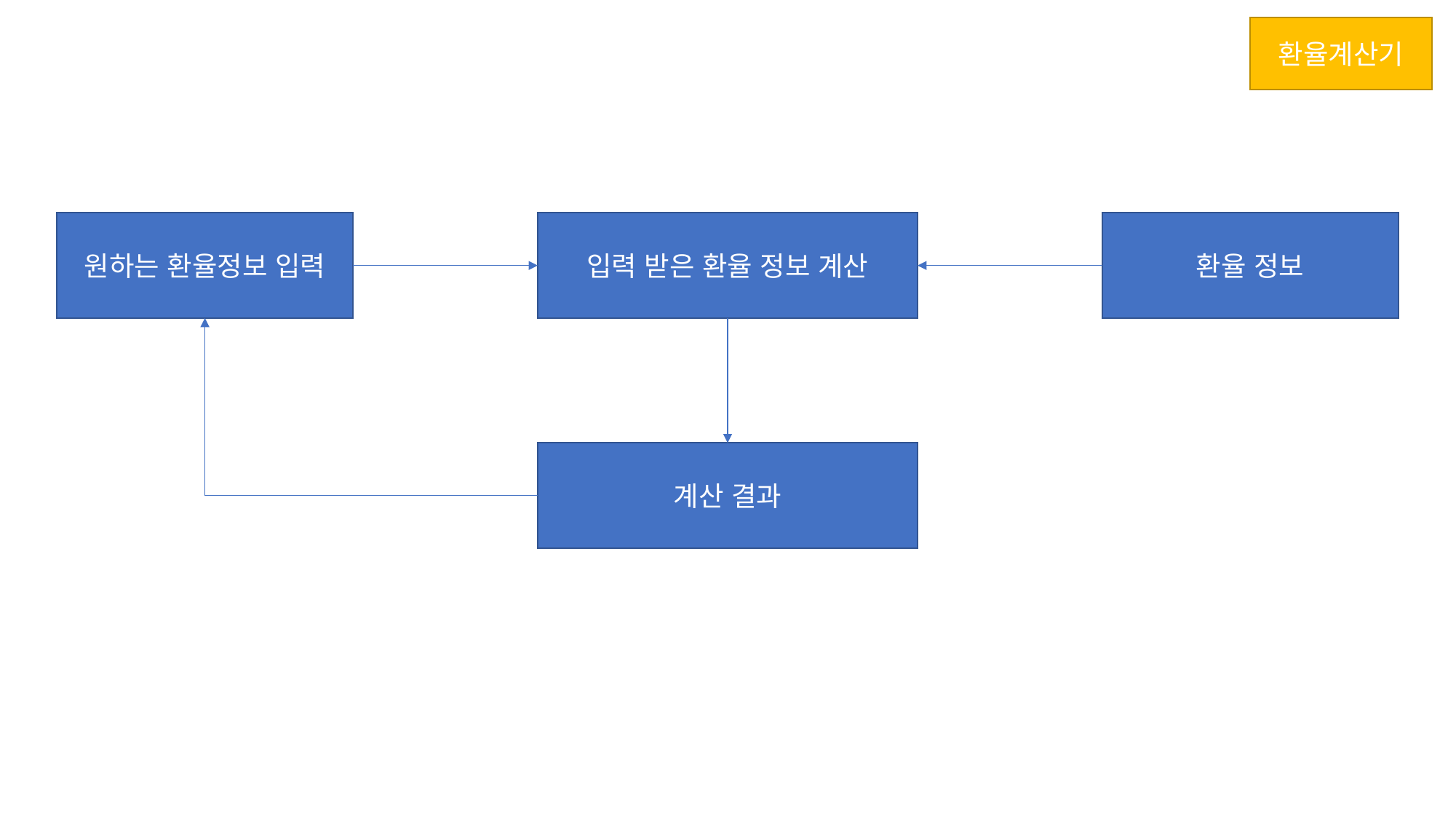

환율계산기
원하는 환율정보 입력
입력 받은 환율 정보 계산
환율 정보
계산 결과